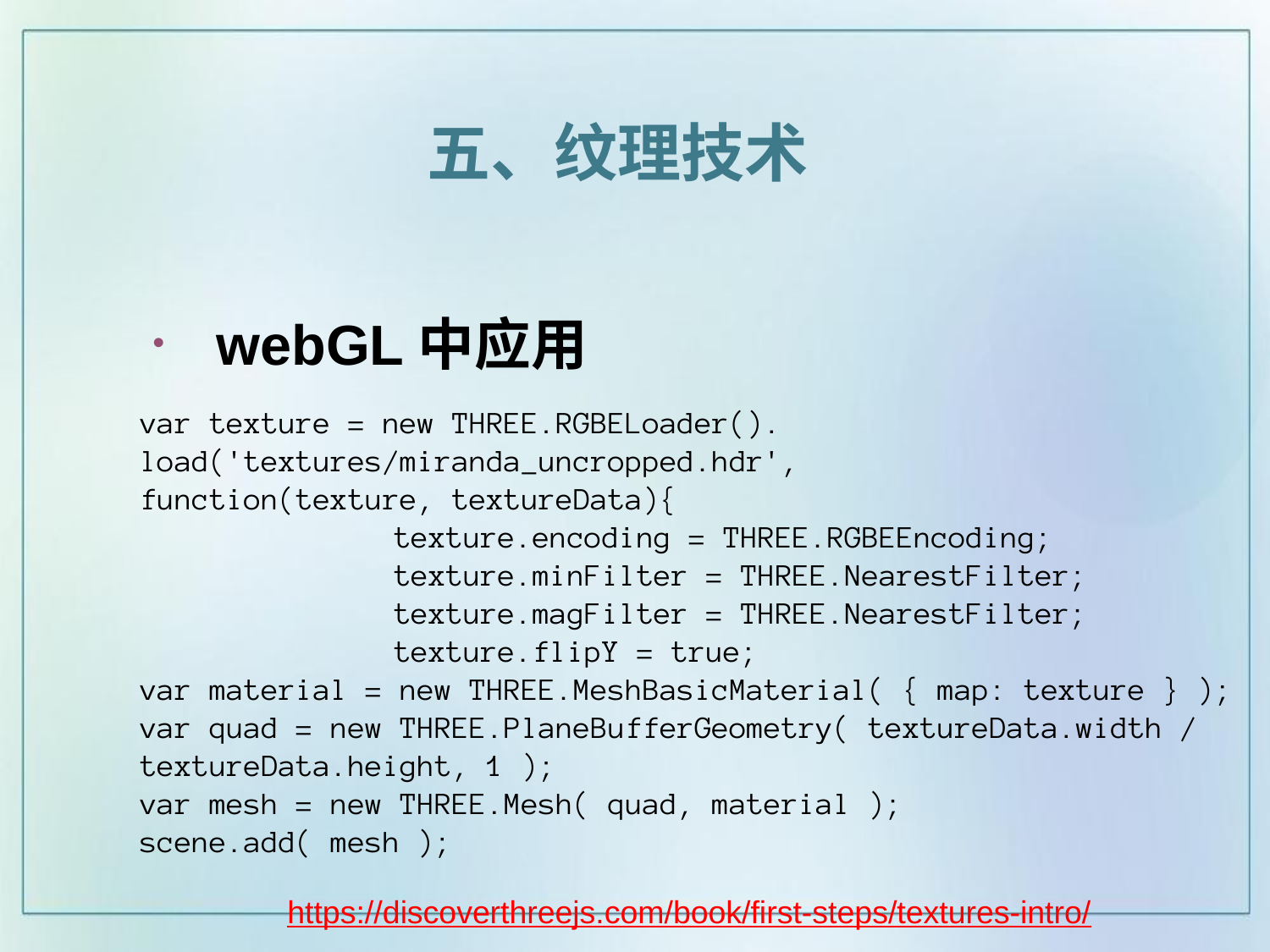

五、纹理技术
webGL中应用
var texture = new THREE.RGBELoader().load('textures/miranda_uncropped.hdr',function(texture, textureData){		texture.encoding = THREE.RGBEEncoding;		texture.minFilter = THREE.NearestFilter;		texture.magFilter = THREE.NearestFilter;		texture.flipY = true;var material = new THREE.MeshBasicMaterial( { map: texture } );var quad = new THREE.PlaneBufferGeometry( textureData.width / textureData.height, 1 );var mesh = new THREE.Mesh( quad, material );scene.add( mesh );
https://discoverthreejs.com/book/first-steps/textures-intro/